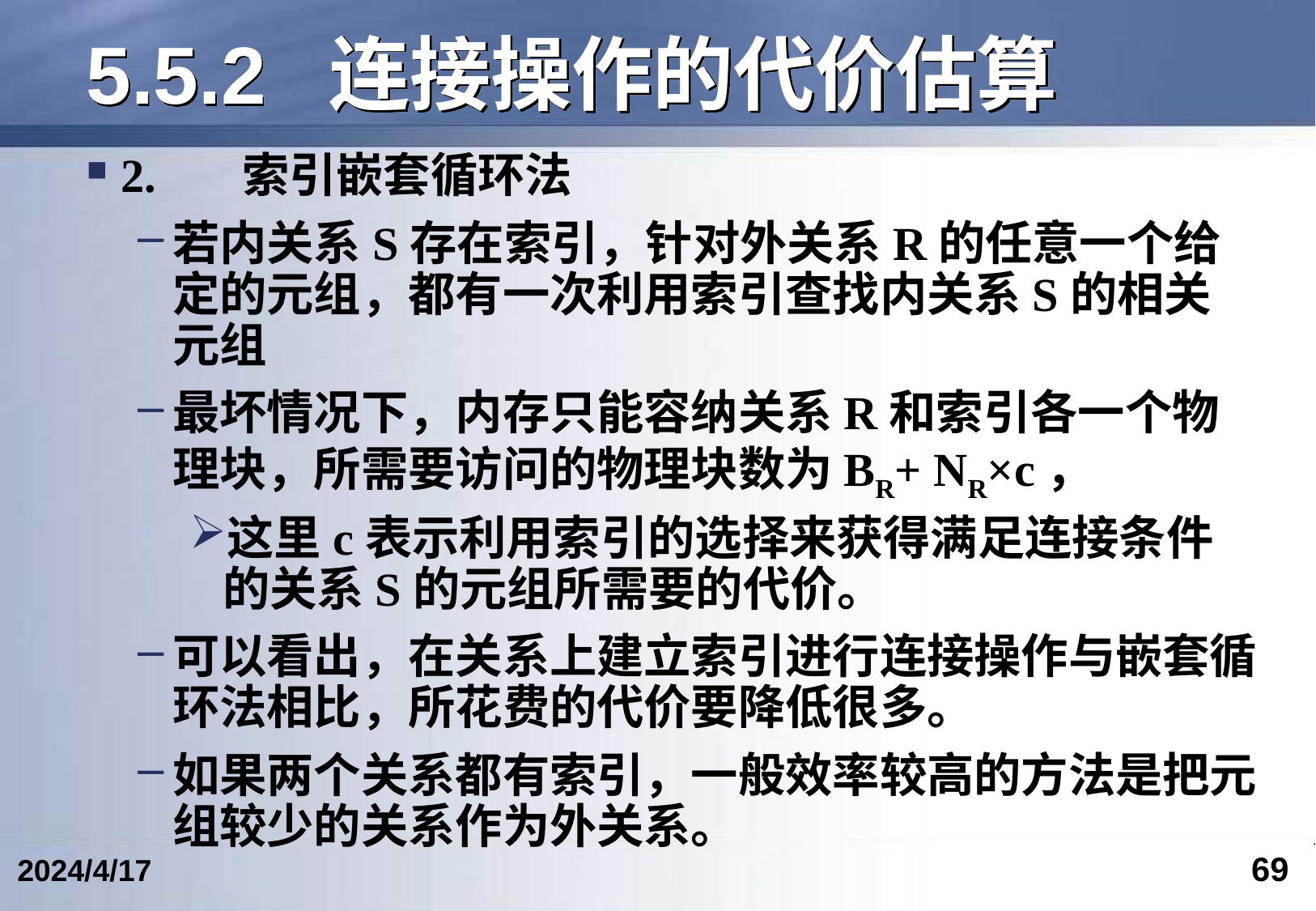

# 5.5.2	连接操作的代价估算
2.	索引嵌套循环法
若内关系S存在索引，针对外关系R的任意一个给定的元组，都有一次利用索引查找内关系S的相关元组
最坏情况下，内存只能容纳关系R和索引各一个物理块，所需要访问的物理块数为BR+ NR×c，
这里c表示利用索引的选择来获得满足连接条件的关系S的元组所需要的代价。
可以看出，在关系上建立索引进行连接操作与嵌套循环法相比，所花费的代价要降低很多。
如果两个关系都有索引，一般效率较高的方法是把元组较少的关系作为外关系。
69
2024/4/17